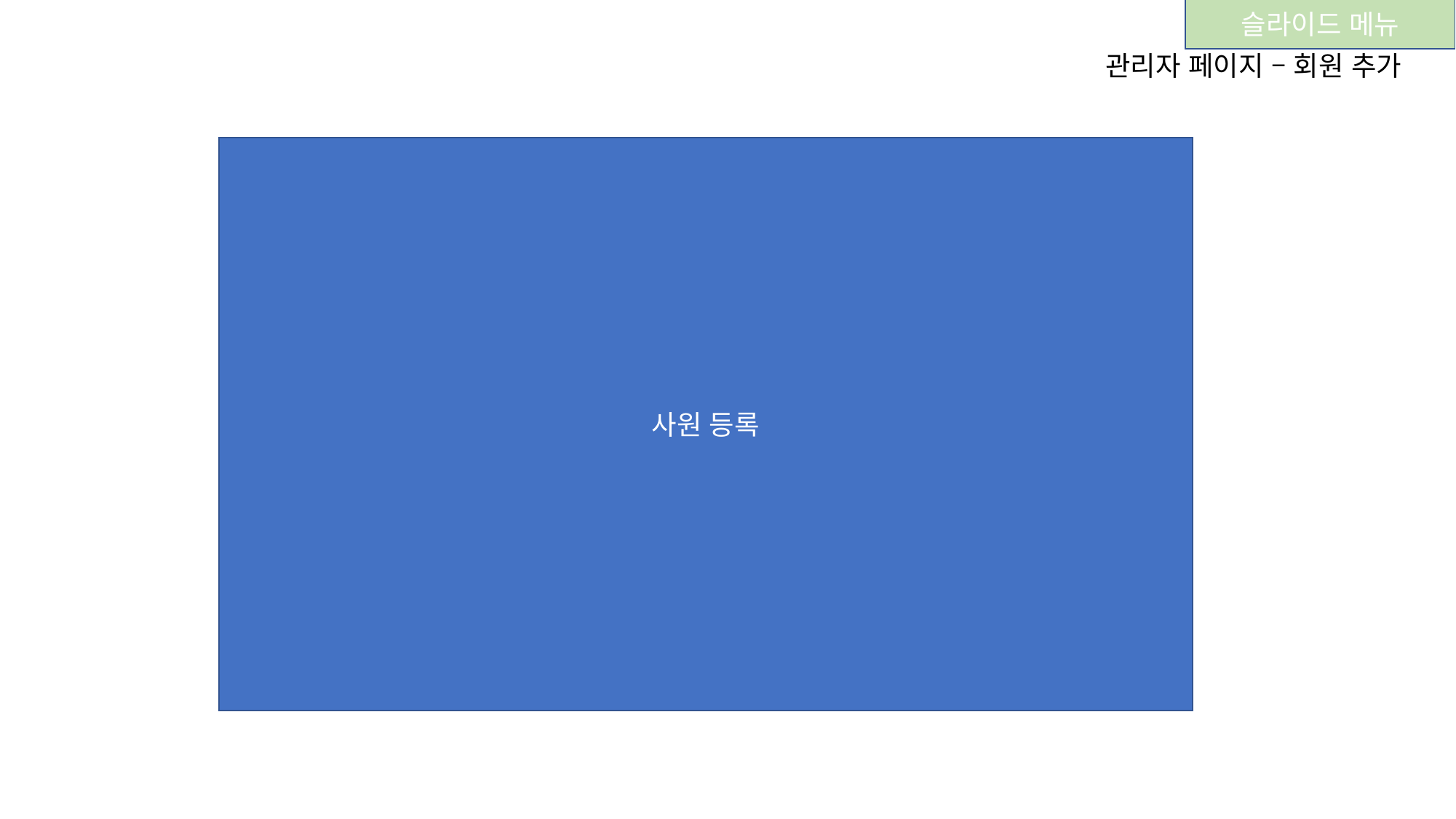

슬라이드 메뉴
관리자 페이지 – 회원 추가
사원 등록